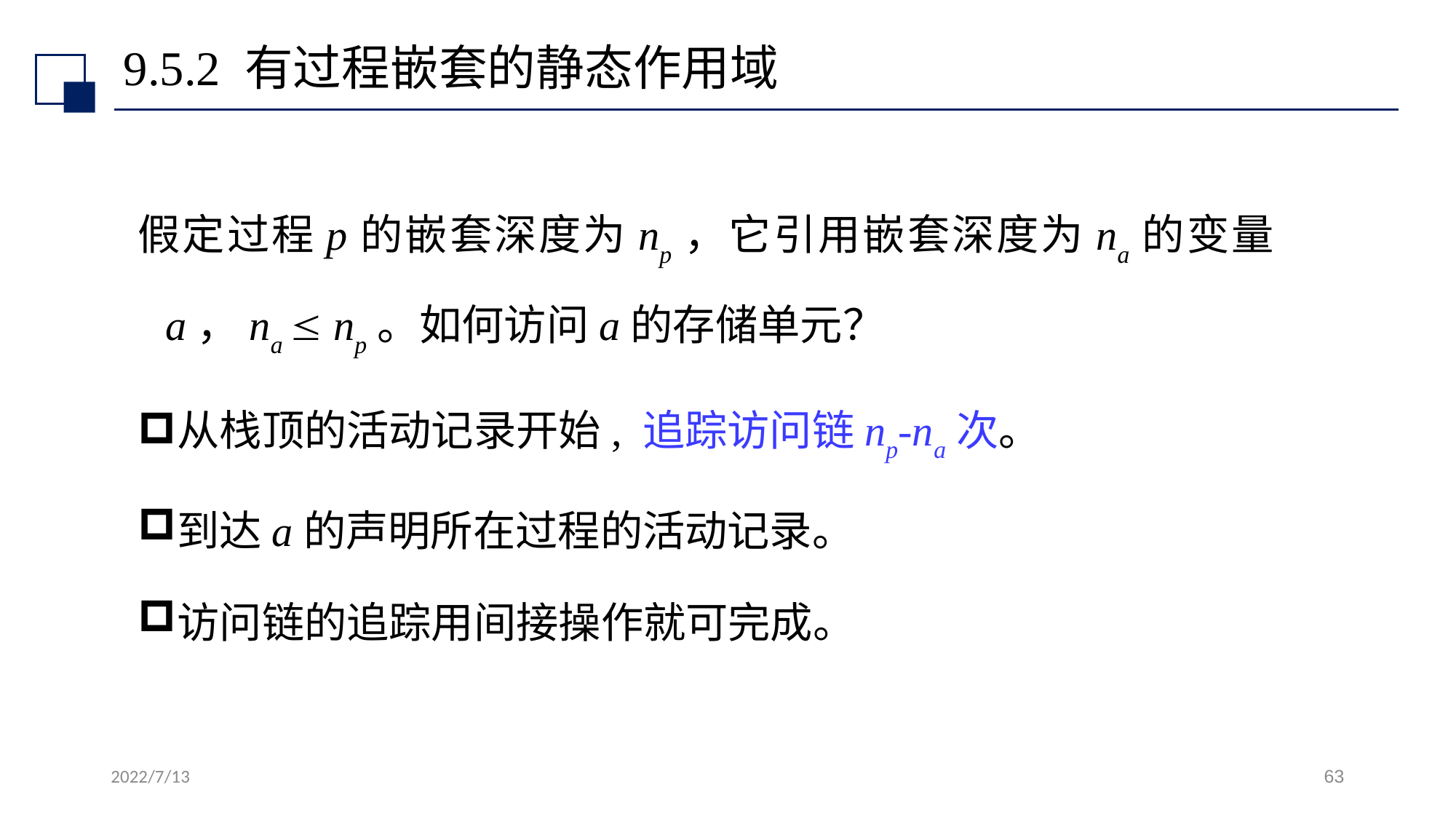

# 9.5.2 有过程嵌套的静态作用域
假定过程p的嵌套深度为np，它引用嵌套深度为na的变量a，na ≤ np。如何访问a的存储单元？
从栈顶的活动记录开始, 追踪访问链np-na次。
到达a的声明所在过程的活动记录。
访问链的追踪用间接操作就可完成。
2022/7/13
63